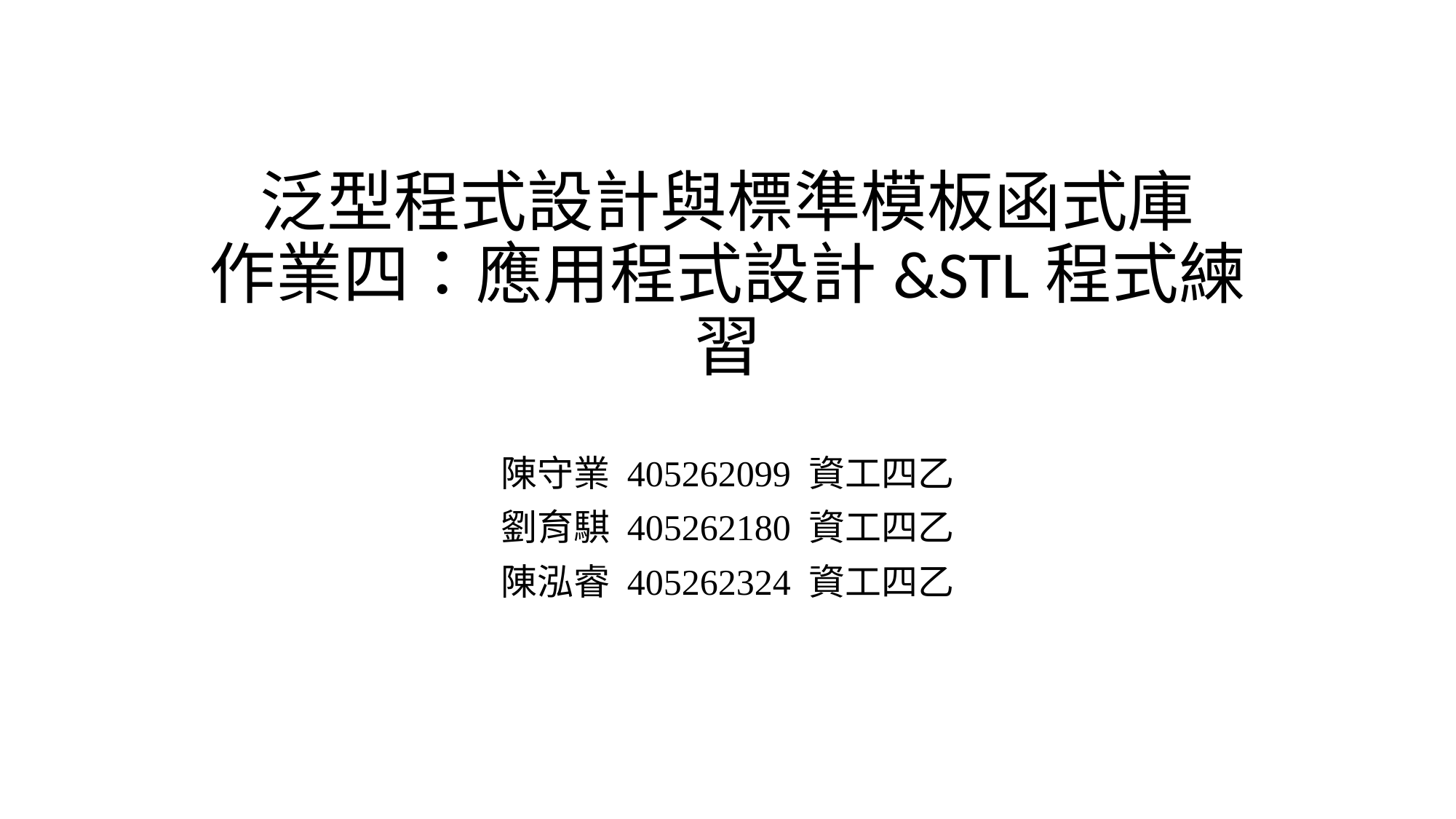

# 泛型程式設計與標準模板函式庫 作業四：應用程式設計&STL程式練習
陳守業 405262099 資工四乙
劉育騏 405262180 資工四乙
陳泓睿 405262324 資工四乙